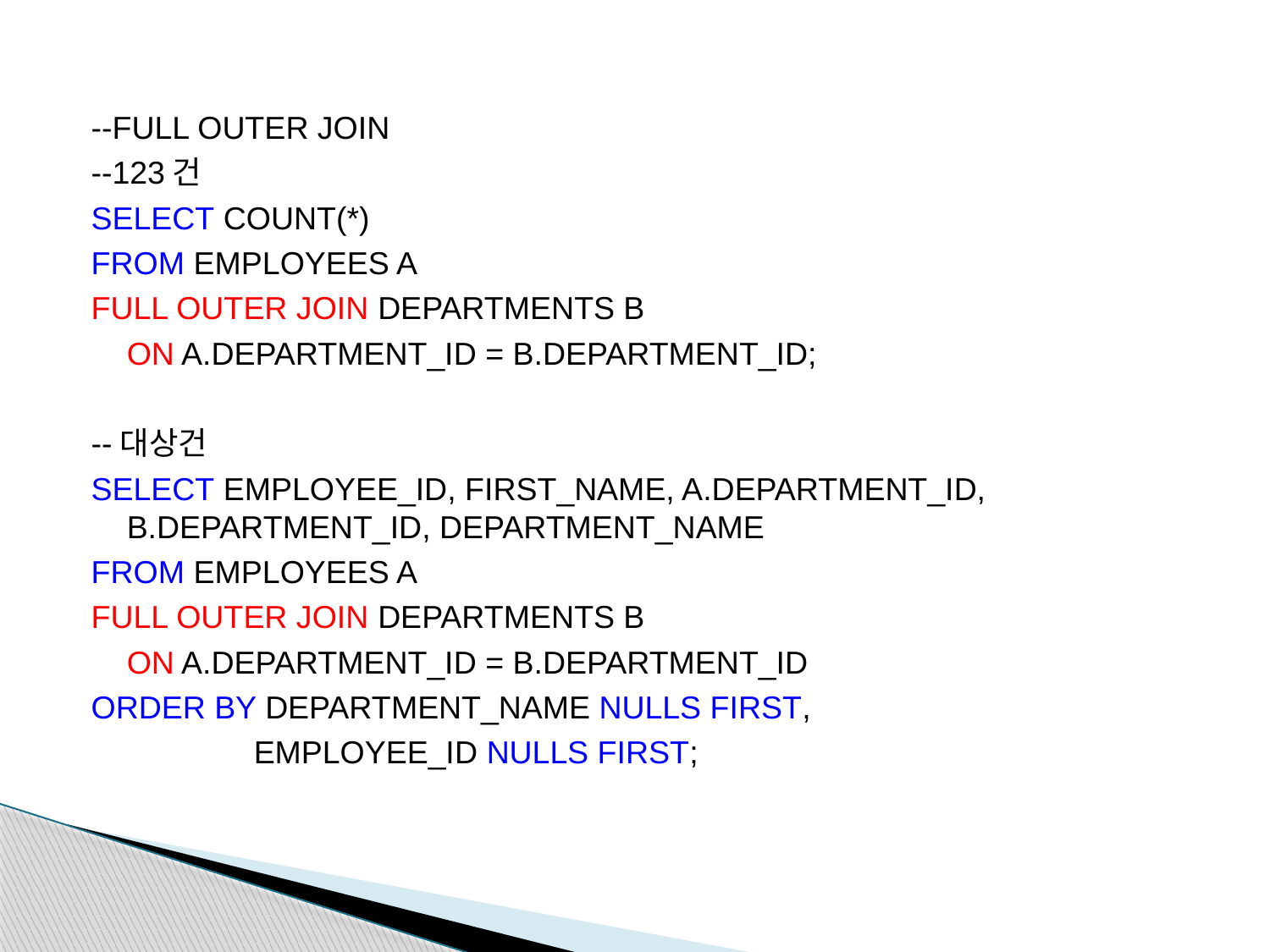

--FULL OUTER JOIN
--123건
SELECT COUNT(*)
FROM EMPLOYEES A
FULL OUTER JOIN DEPARTMENTS B
	ON A.DEPARTMENT_ID = B.DEPARTMENT_ID;

--대상건
SELECT EMPLOYEE_ID, FIRST_NAME, A.DEPARTMENT_ID, B.DEPARTMENT_ID, DEPARTMENT_NAME
FROM EMPLOYEES A
FULL OUTER JOIN DEPARTMENTS B
	ON A.DEPARTMENT_ID = B.DEPARTMENT_ID
ORDER BY DEPARTMENT_NAME NULLS FIRST,
		EMPLOYEE_ID NULLS FIRST;